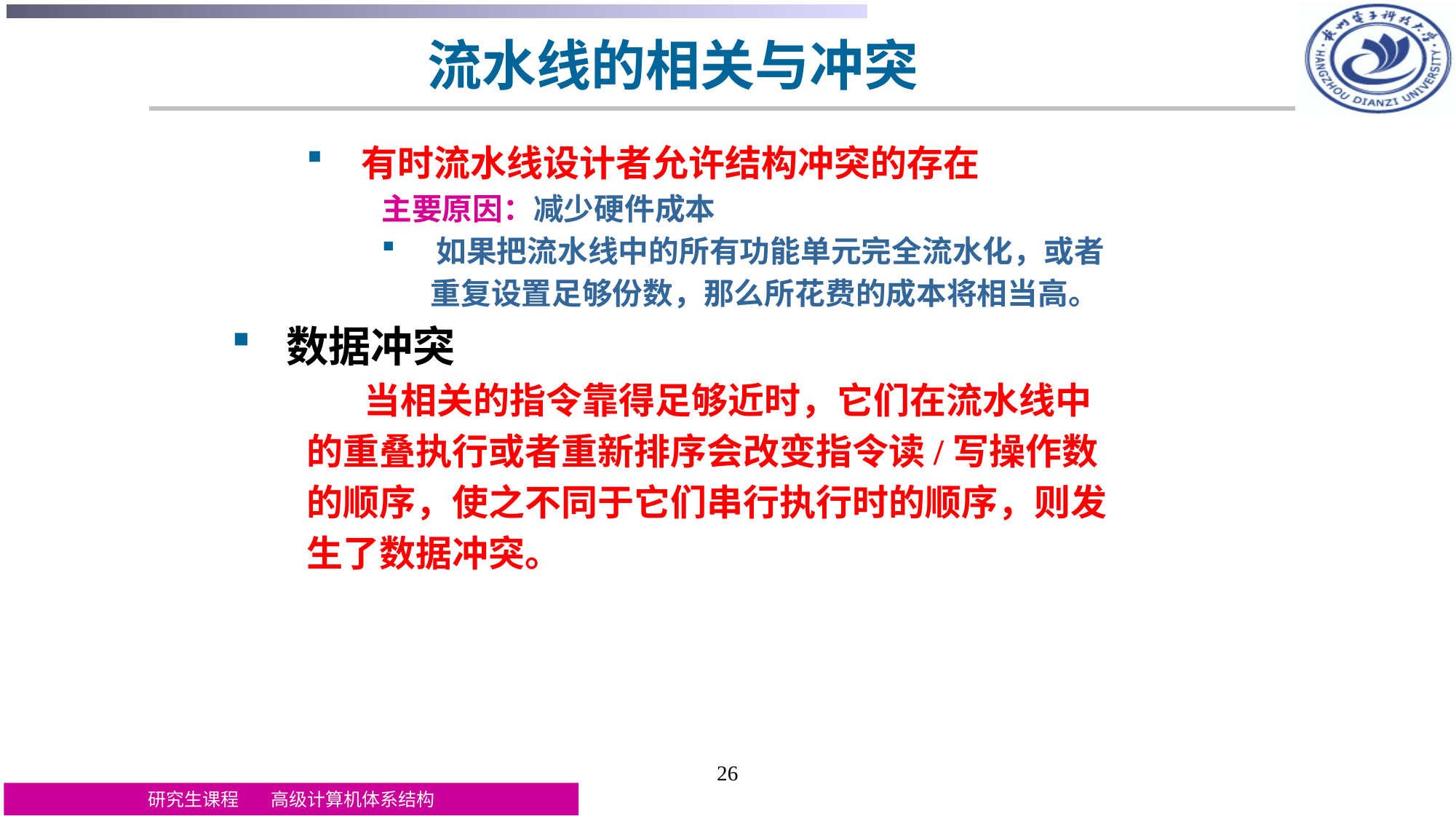

# 流水线的相关与冲突
有时流水线设计者允许结构冲突的存在
主要原因：减少硬件成本
如果把流水线中的所有功能单元完全流水化，或者
      重复设置足够份数，那么所花费的成本将相当高。
数据冲突
      当相关的指令靠得足够近时，它们在流水线中
的重叠执行或者重新排序会改变指令读/写操作数
的顺序，使之不同于它们串行执行时的顺序，则发
生了数据冲突。

26